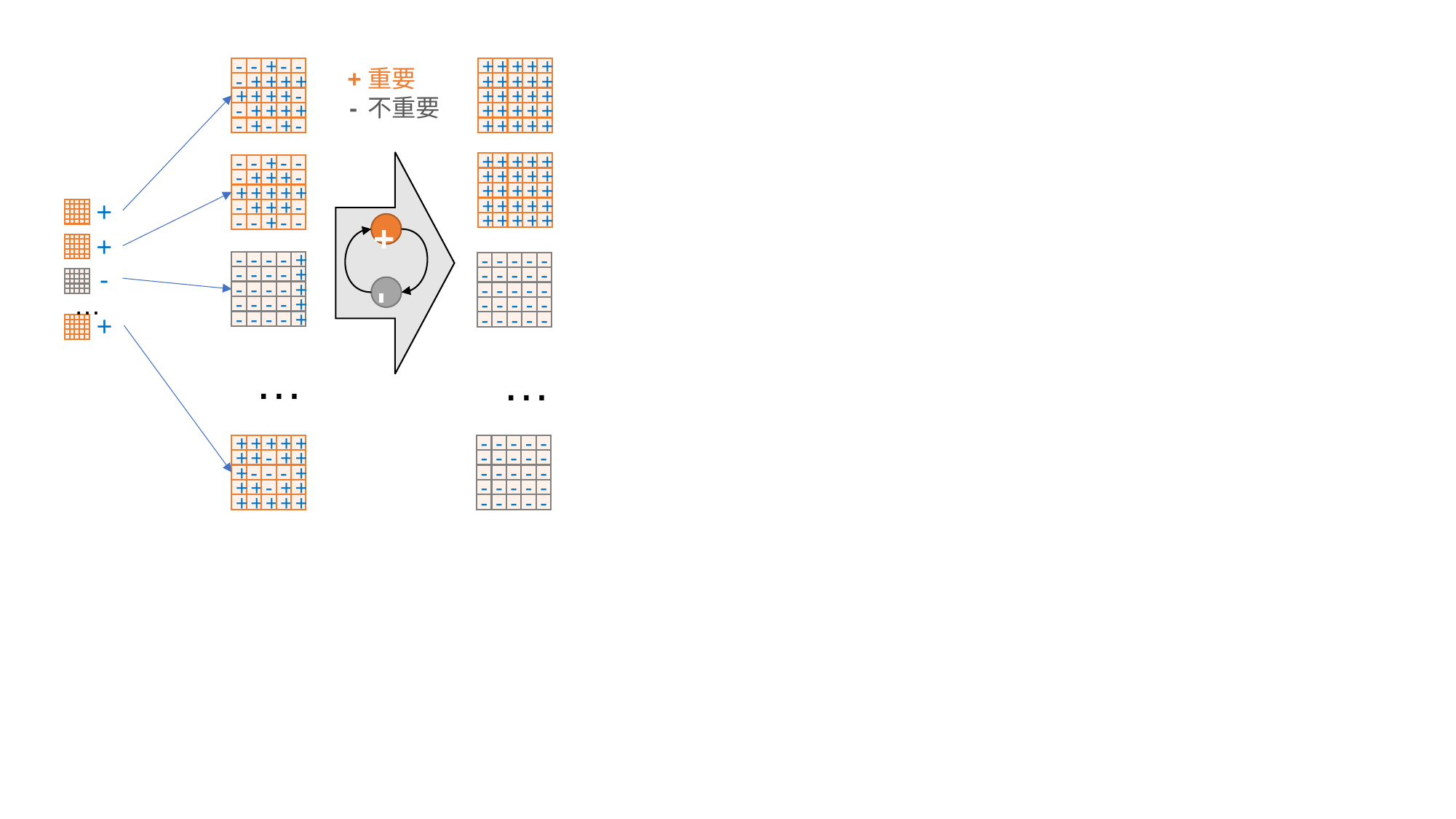

-
+
-
-
-
+
+
+
-
+
-
+
+
+
+
+
+
+
-
+
-
-
+
-
+
+
-
重要
不重要
+
+
+
+
+
+
+
+
+
+
+
+
+
+
+
+
+
+
+
+
+
+
+
+
+

+
+
+
+
+
+
+
+
+
+
+
+
+
+
+
+
+
+
+
+
+
+
+
+
+
-
+
-
-
-
-
+
+
-
+
+
+
+
+
+
-
+
+
-
+
-
+
-
-
-
+

+

-
+
+
-
-
-
-
+
-
-
-
-
+
-
-
-
-
+
-
-
-
-
+
-
-
-
-
-
-
-
-
-
-
-
-
-
-
-
-
-
-
-
-
-
-
-
-
-
-
-
-
-
-

…
+

…
…
+
+
+
+
+
+
-
+
+
+
+
-
-
+
-
+
-
+
+
+
+
+
+
+
+
-
-
-
-
-
-
-
-
-
-
-
-
-
-
-
-
-
-
-
-
-
-
-
-
-